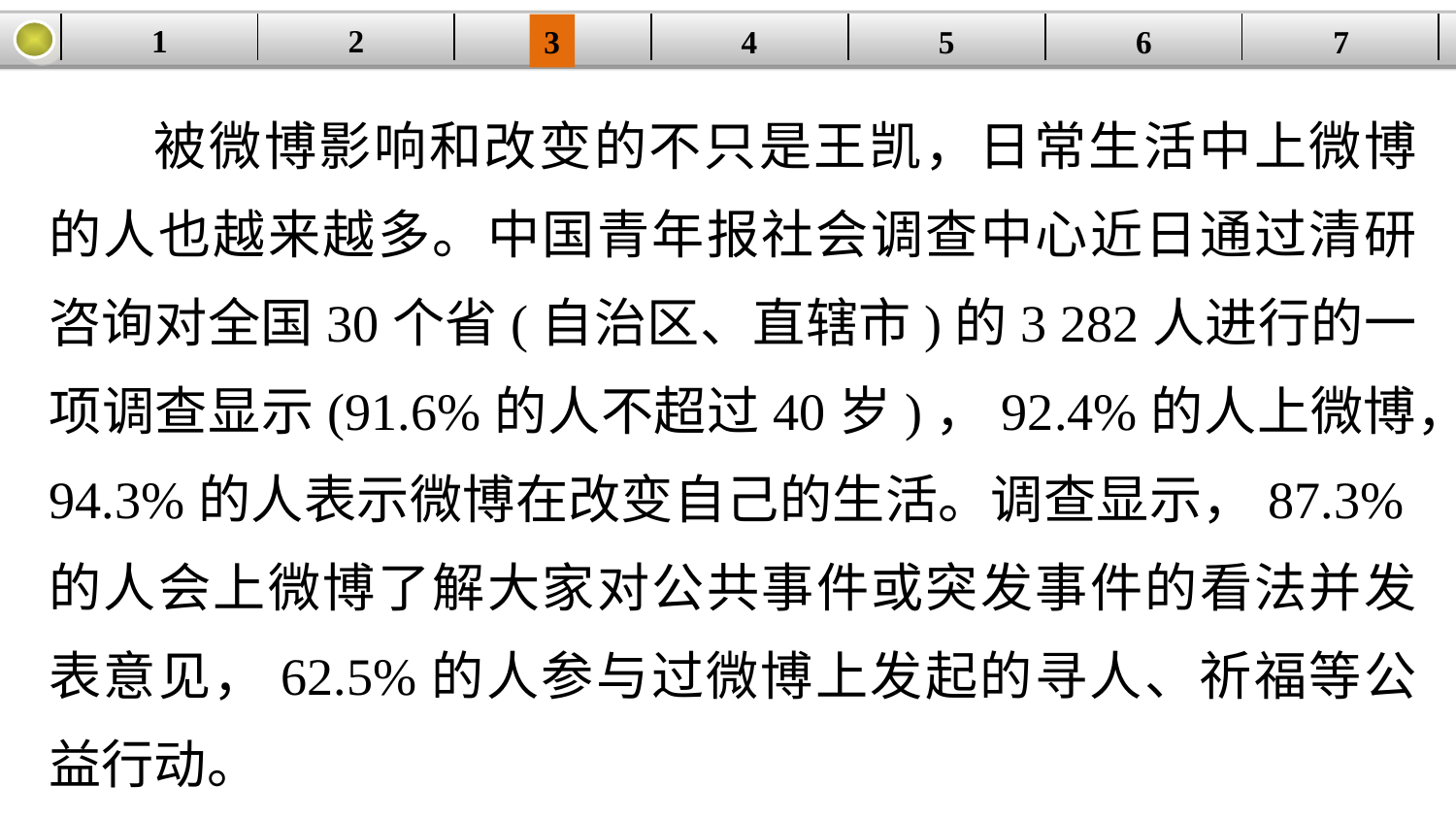

1
2
|  |  |  |  |  |  |  |
| --- | --- | --- | --- | --- | --- | --- |
3
4
5
6
7

被微博影响和改变的不只是王凯，日常生活中上微博的人也越来越多。中国青年报社会调查中心近日通过清研咨询对全国30个省(自治区、直辖市)的3 282人进行的一项调查显示(91.6%的人不超过40岁)，92.4%的人上微博，94.3%的人表示微博在改变自己的生活。调查显示，87.3%的人会上微博了解大家对公共事件或突发事件的看法并发表意见，62.5%的人参与过微博上发起的寻人、祈福等公益行动。
(来自人民网，有删改)